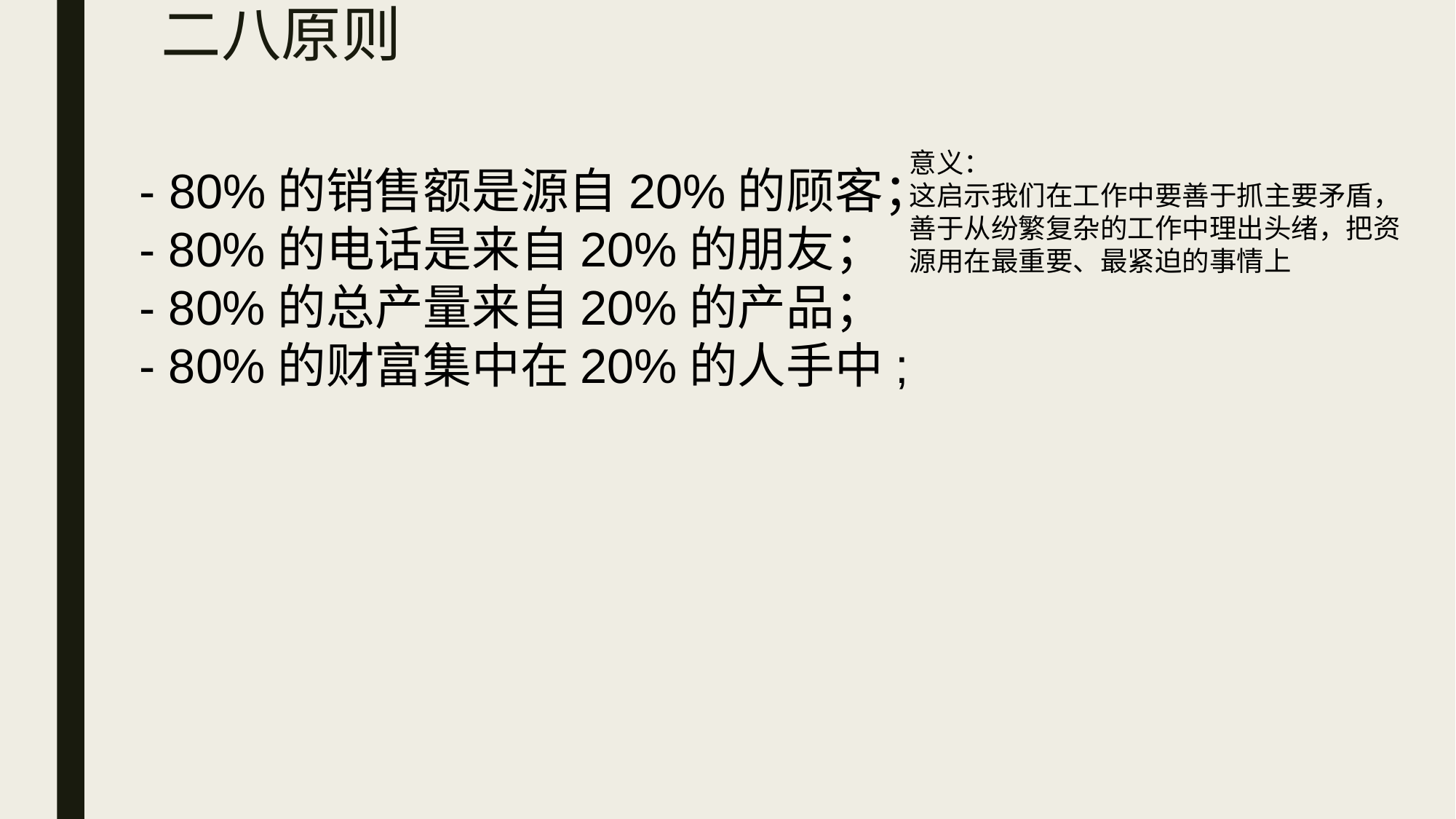

# 二八原则
意义：
这启示我们在工作中要善于抓主要矛盾，善于从纷繁复杂的工作中理出头绪，把资源用在最重要、最紧迫的事情上
- 80%的销售额是源自20%的顾客；
- 80%的电话是来自20%的朋友；
- 80%的总产量来自20%的产品；
- 80%的财富集中在20%的人手中;